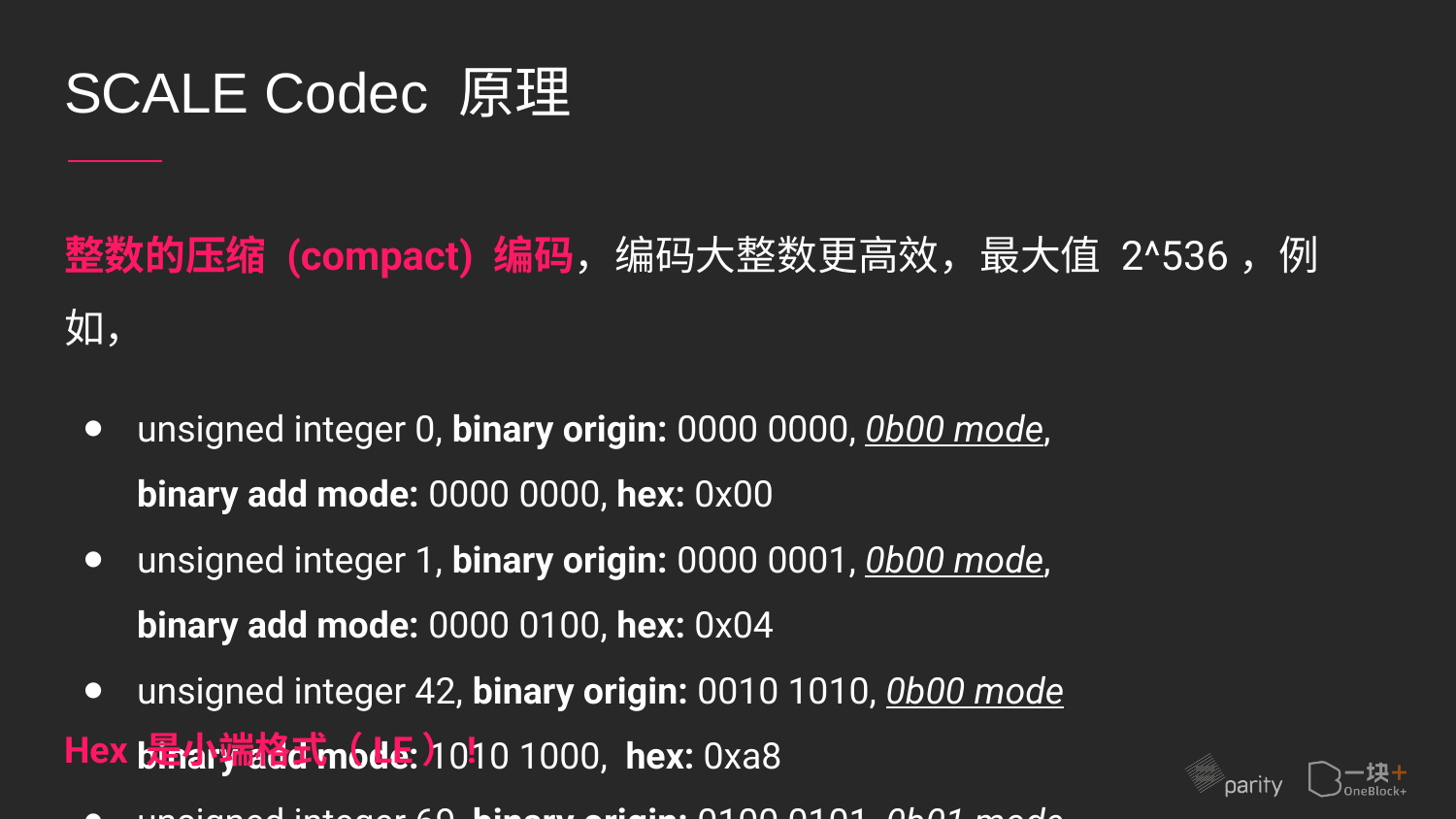

# SCALE Codec 原理
整数的压缩 (compact) 编码，编码大整数更高效，最大值 2^536，例如，
unsigned integer 0, binary origin: 0000 0000, 0b00 mode,
binary add mode: 0000 0000, hex: 0x00
unsigned integer 1, binary origin: 0000 0001, 0b00 mode,
binary add mode: 0000 0100, hex: 0x04
unsigned integer 42, binary origin: 0010 1010, 0b00 mode
binary add mode: 1010 1000,  hex: 0xa8
unsigned integer 69, binary origin: 0100 0101, 0b01 mode,
binary add mode: 0000 0001, 0001 0101, hex: 0x1501

Hex 是小端格式（LE）!